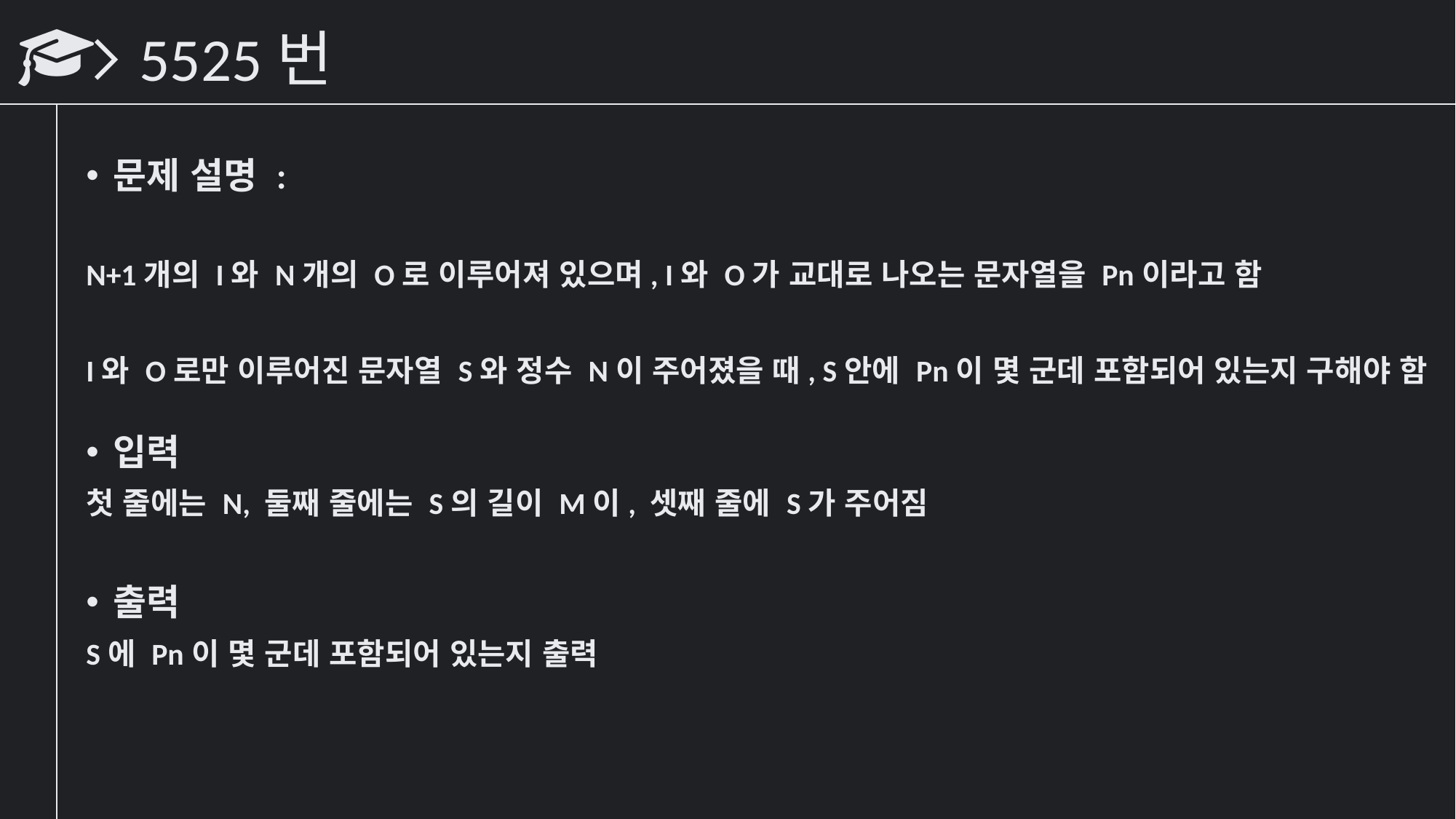

# 5525번
문제 설명 :

N+1개의 I와 N개의 O로 이루어져 있으며, I와 O가 교대로 나오는 문자열을 Pn이라고 함

I와 O로만 이루어진 문자열 S와 정수 N이 주어졌을 때, S안에 Pn이 몇 군데 포함되어 있는지 구해야 함

입력
첫 줄에는 N, 둘째 줄에는 S의 길이 M이, 셋째 줄에 S가 주어짐

출력
S에 Pn이 몇 군데 포함되어 있는지 출력